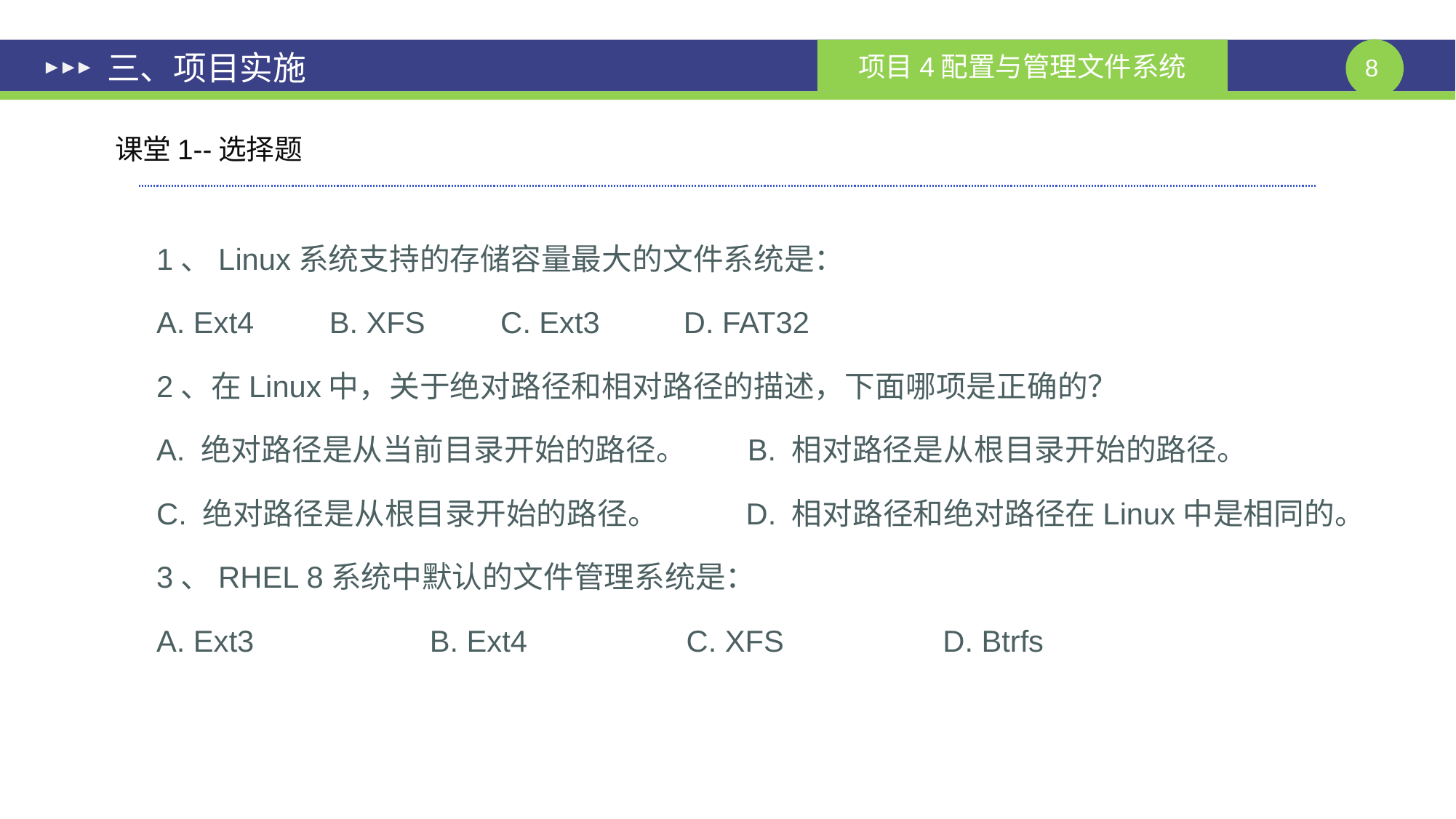

# 三、项目实施
课堂1--选择题

1、Linux系统支持的存储容量最大的文件系统是：
A. Ext4         B. XFS         C. Ext3          D. FAT32
2、在Linux中，关于绝对路径和相对路径的描述，下面哪项是正确的？
A. 绝对路径是从当前目录开始的路径。        B. 相对路径是从根目录开始的路径。
C. 绝对路径是从根目录开始的路径。            D. 相对路径和绝对路径在Linux中是相同的。
3、RHEL 8系统中默认的文件管理系统是：
A. Ext3                     B. Ext4                   C. XFS                   D. Btrfs